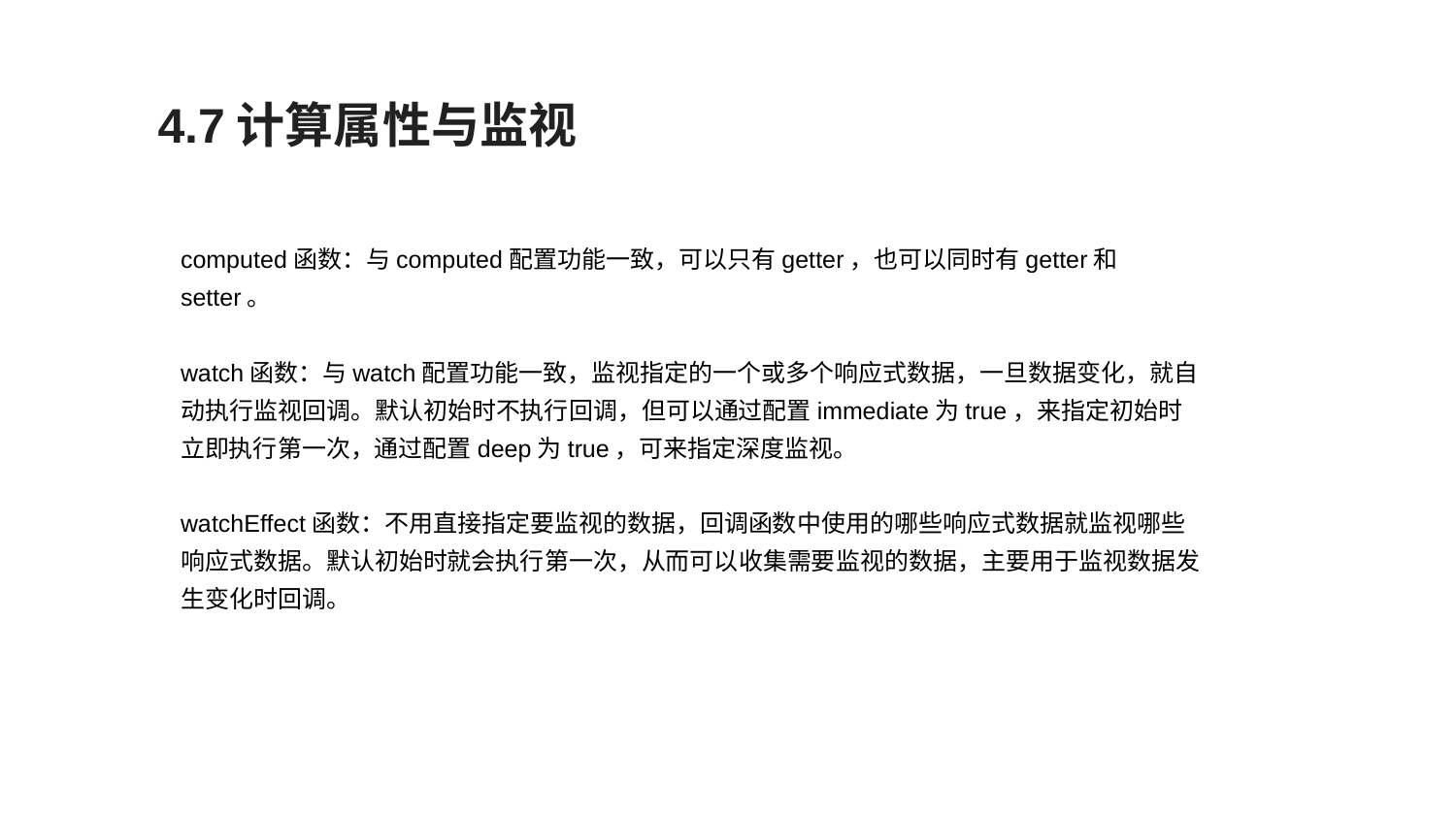

4.7计算属性与监视
computed函数：与computed配置功能一致，可以只有getter，也可以同时有getter和setter。

watch函数：与watch配置功能一致，监视指定的一个或多个响应式数据，一旦数据变化，就自动执行监视回调。默认初始时不执行回调，但可以通过配置immediate为true，来指定初始时立即执行第一次，通过配置deep为true，可来指定深度监视。

watchEffect函数：不用直接指定要监视的数据，回调函数中使用的哪些响应式数据就监视哪些响应式数据。默认初始时就会执行第一次，从而可以收集需要监视的数据，主要用于监视数据发生变化时回调。